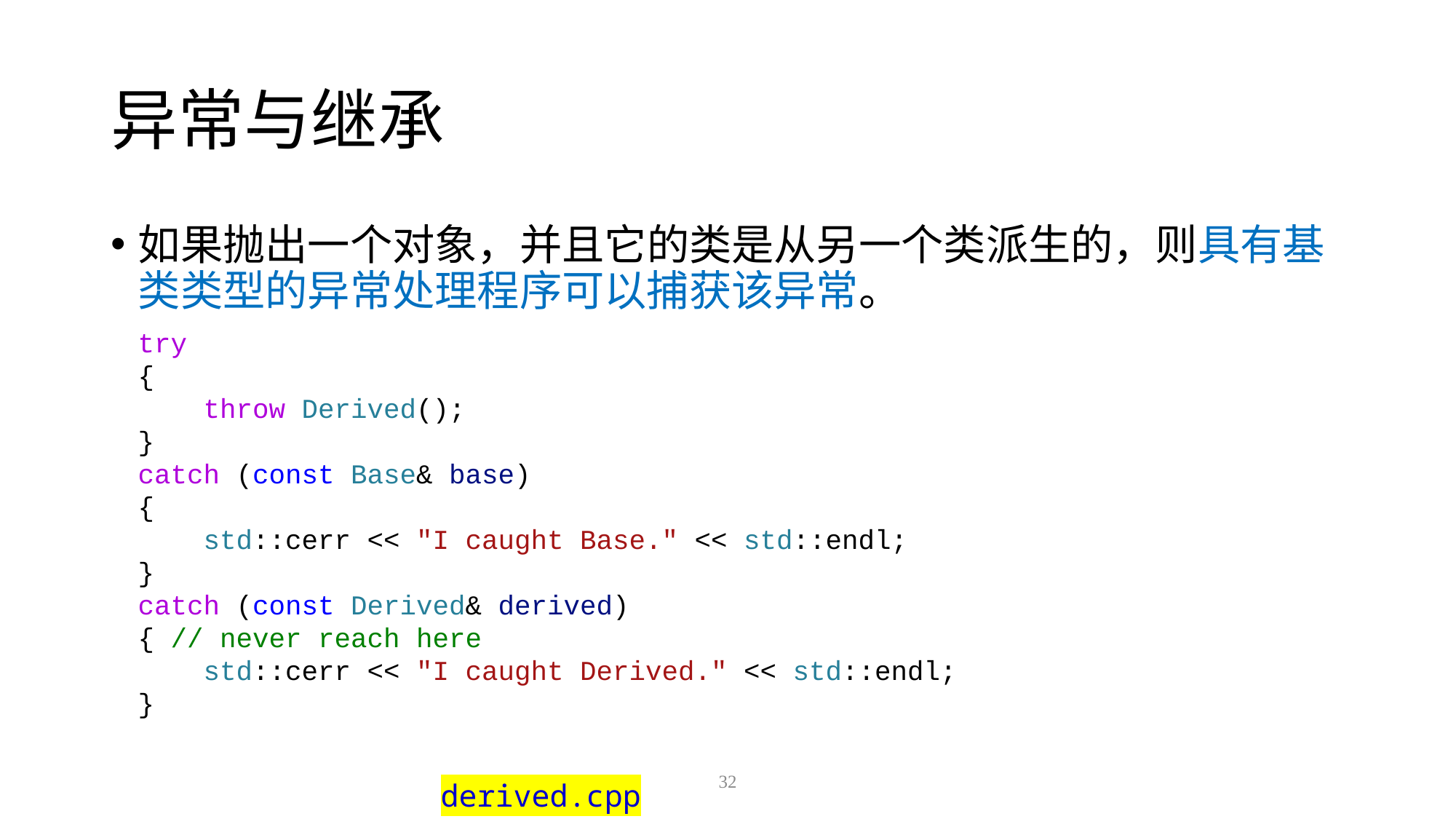

# 异常与继承
如果抛出一个对象，并且它的类是从另一个类派生的，则具有基类类型的异常处理程序可以捕获该异常。
try
{
    throw Derived();
}
catch (const Base& base)
{
    std::cerr << "I caught Base." << std::endl;
}
catch (const Derived& derived)
{ // never reach here
    std::cerr << "I caught Derived." << std::endl;
}
32
derived.cpp